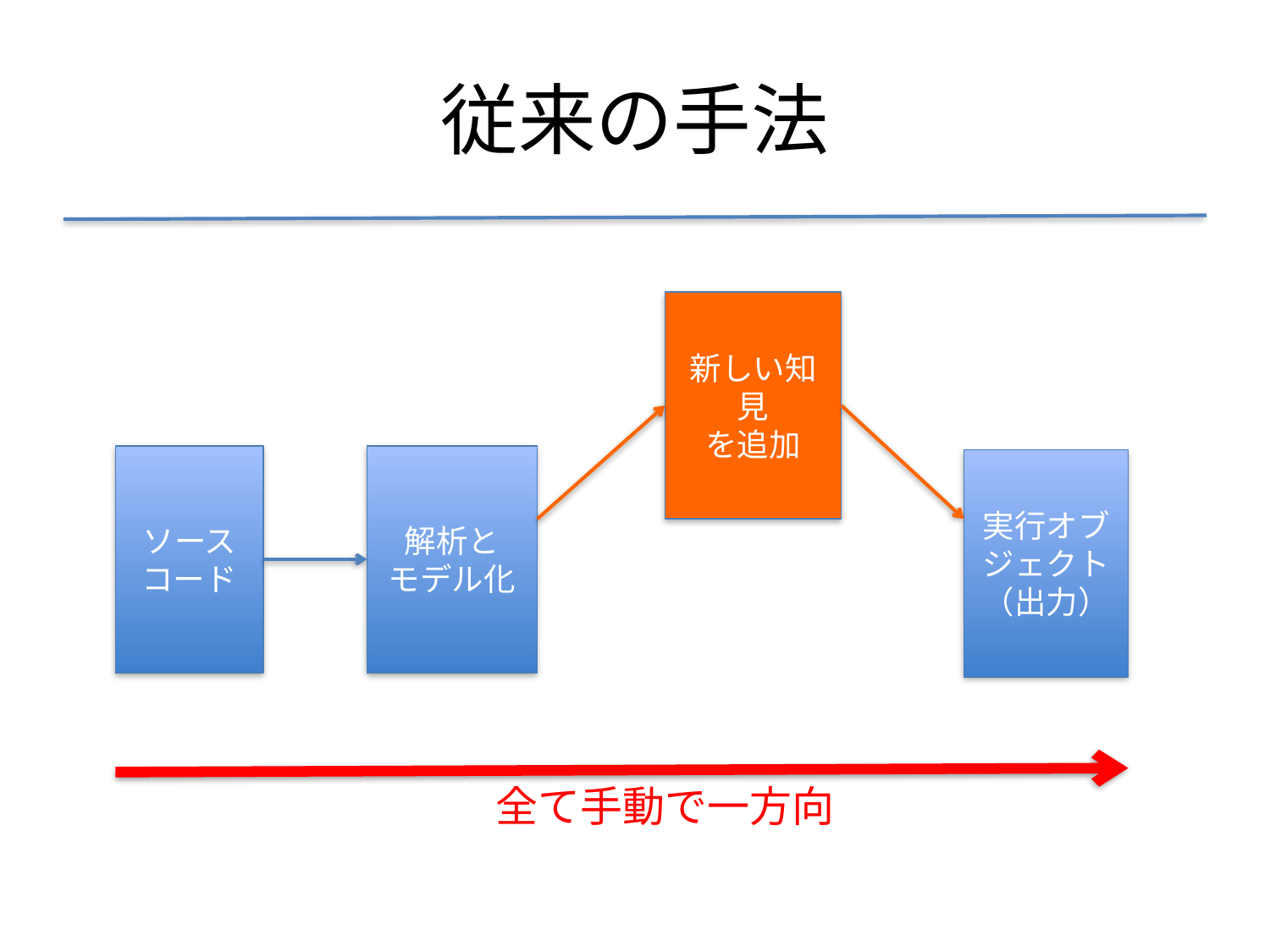

# 従来の手法
新しい知見
を追加
ソースコード
解析と
モデル化
実行オブジェクト
（出力）
全て手動で一方向